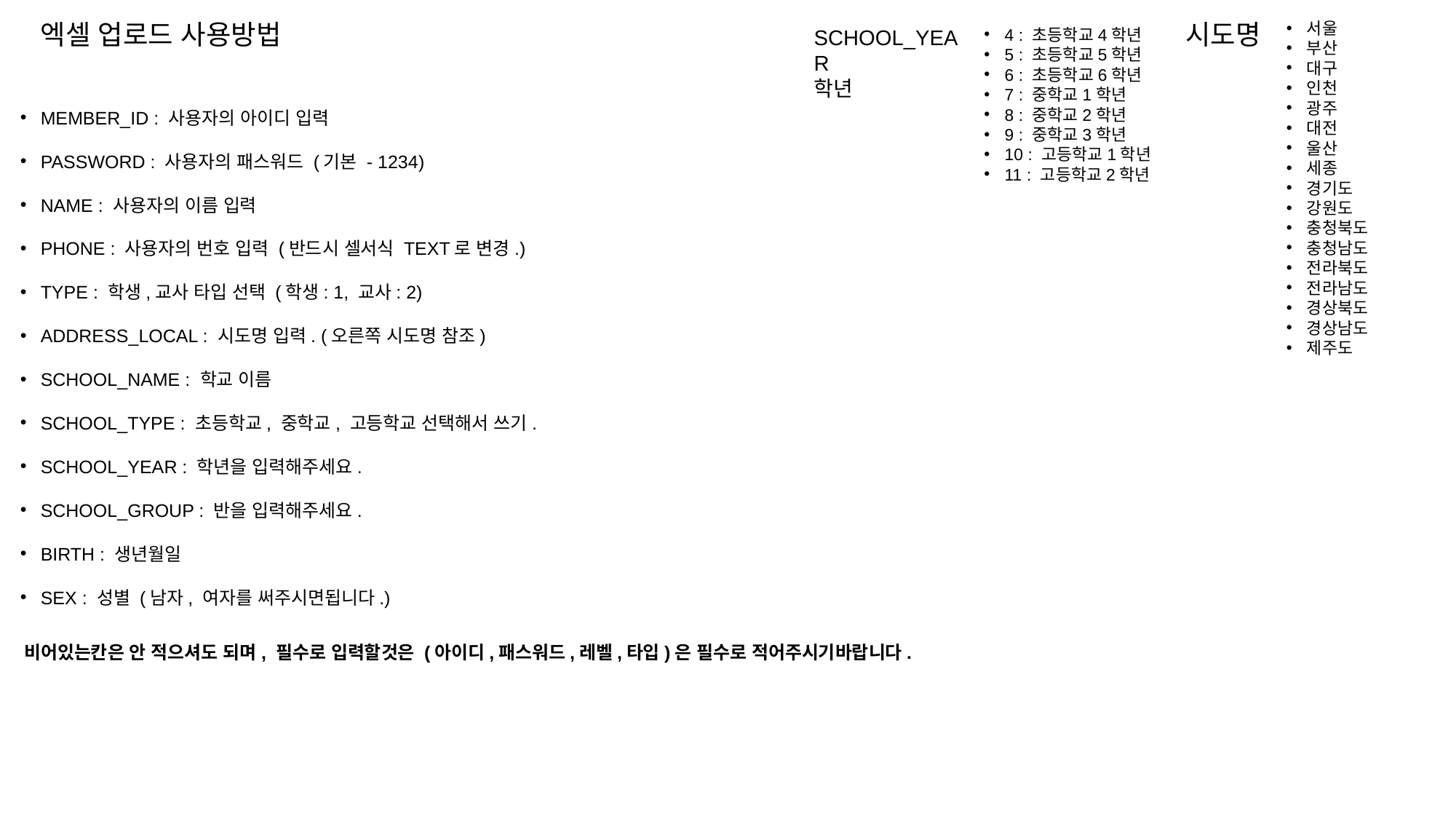

엑셀 업로드 사용방법
시도명
서울
부산
대구
인천
광주
대전
울산
세종
경기도
강원도
충청북도
충청남도
전라북도
전라남도
경상북도
경상남도
제주도
SCHOOL_YEAR
학년
4 : 초등학교4학년
5 : 초등학교5학년
6 : 초등학교6학년
7 : 중학교1학년
8 : 중학교2학년
9 : 중학교3학년
10 : 고등학교1학년
11 : 고등학교2학년

MEMBER_ID : 사용자의 아이디 입력
PASSWORD : 사용자의 패스워드 (기본 - 1234)
NAME : 사용자의 이름 입력
PHONE : 사용자의 번호 입력 (반드시 셀서식 TEXT로 변경.)
TYPE : 학생,교사 타입 선택 (학생: 1, 교사: 2)
ADDRESS_LOCAL : 시도명 입력. (오른쪽 시도명 참조)
SCHOOL_NAME : 학교 이름
SCHOOL_TYPE : 초등학교, 중학교, 고등학교 선택해서 쓰기.
SCHOOL_YEAR : 학년을 입력해주세요.
SCHOOL_GROUP : 반을 입력해주세요.
BIRTH : 생년월일
SEX : 성별 (남자, 여자를 써주시면됩니다.)
비어있는칸은 안 적으셔도 되며, 필수로 입력할것은 (아이디,패스워드,레벨,타입)은 필수로 적어주시기바랍니다.